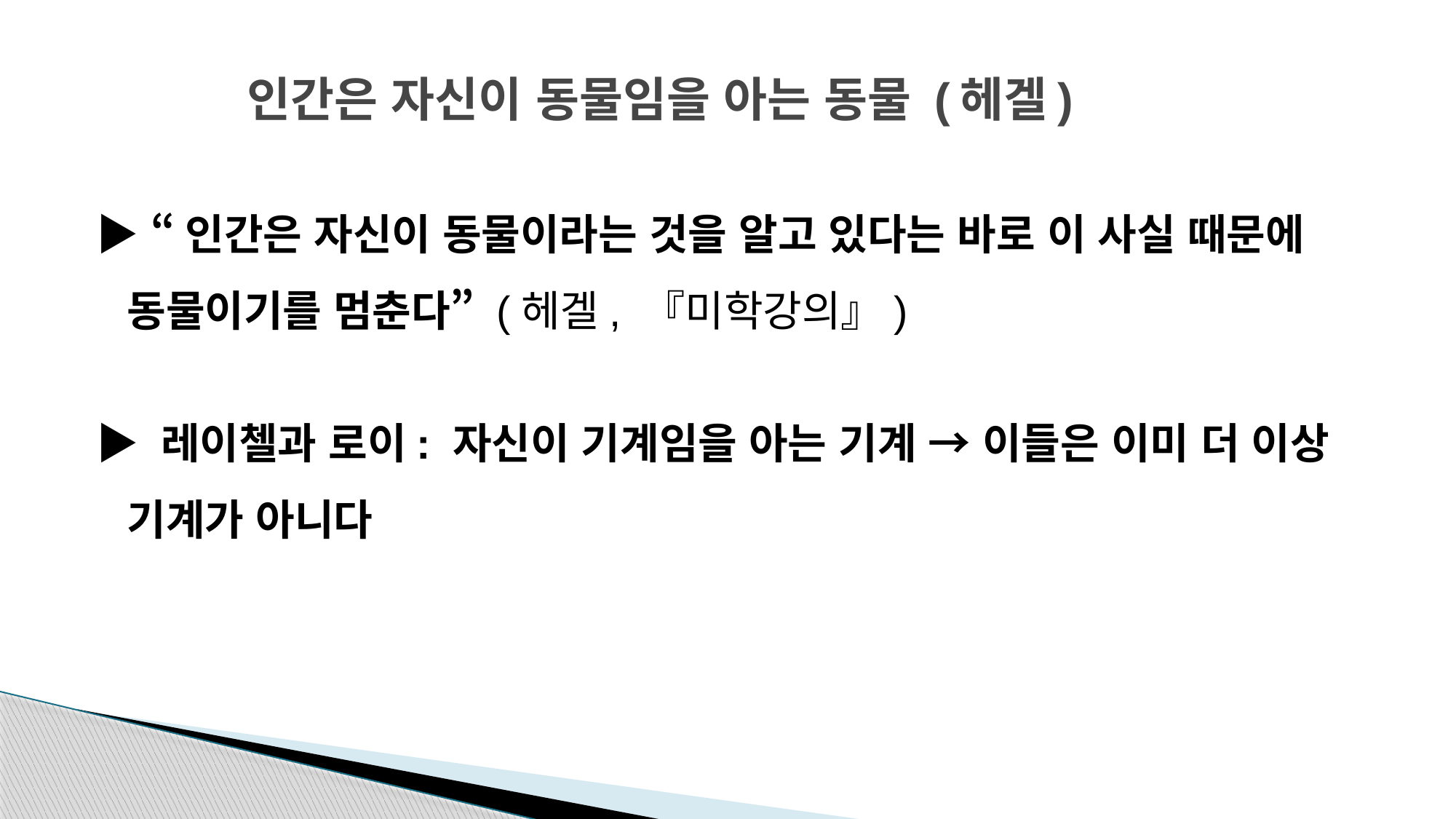

# 인간은 자신이 동물임을 아는 동물 (헤겔)
▶ “인간은 자신이 동물이라는 것을 알고 있다는 바로 이 사실 때문에 동물이기를 멈춘다” (헤겔, 『미학강의』)

▶ 레이첼과 로이: 자신이 기계임을 아는 기계 → 이들은 이미 더 이상 기계가 아니다